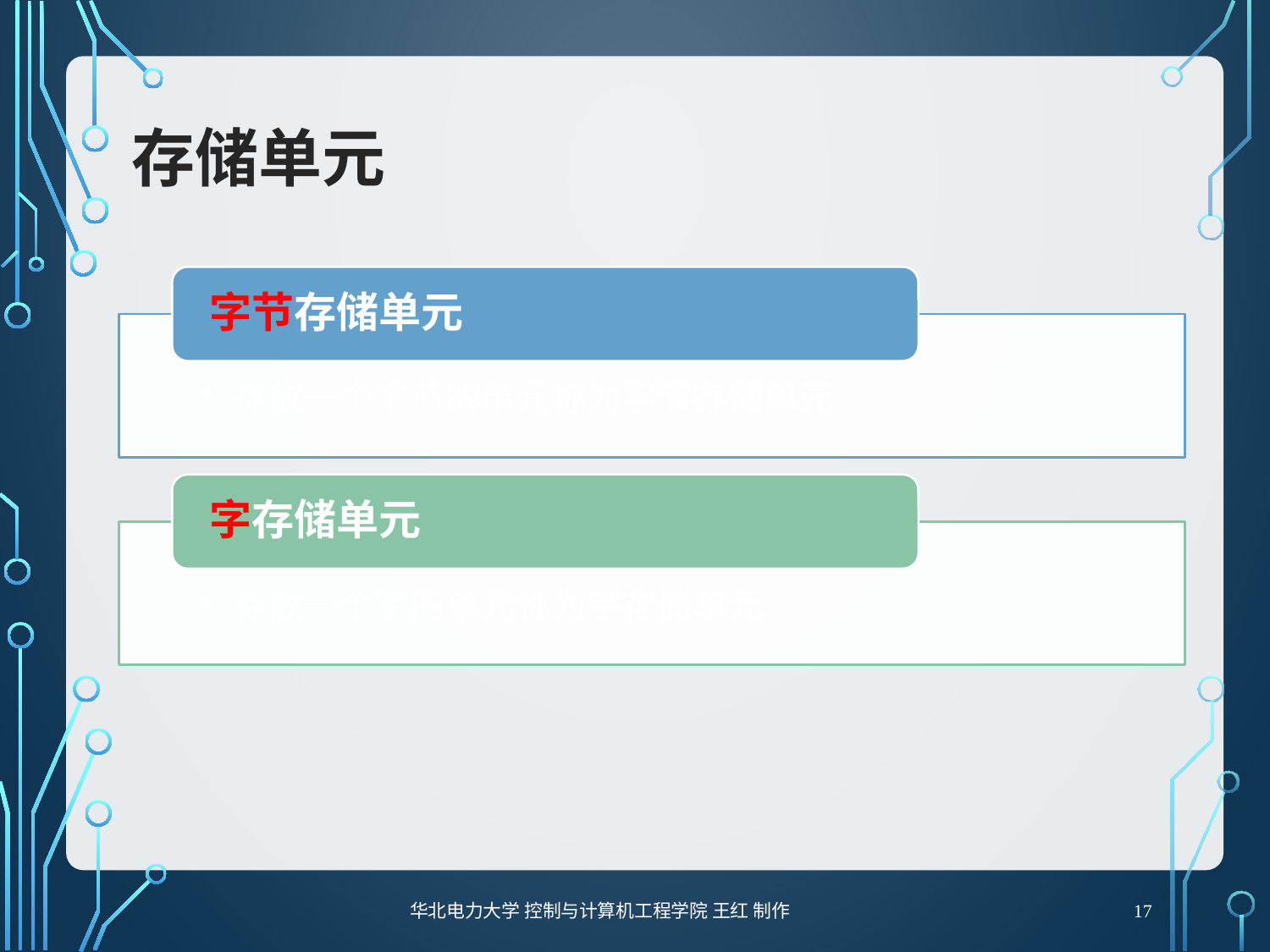

# 存储单元
存放一个字节的单元称为字节存储单元
字节存储单元
存放一个字的单元称为字存储单元
字存储单元
17
华北电力大学 控制与计算机工程学院 王红 制作